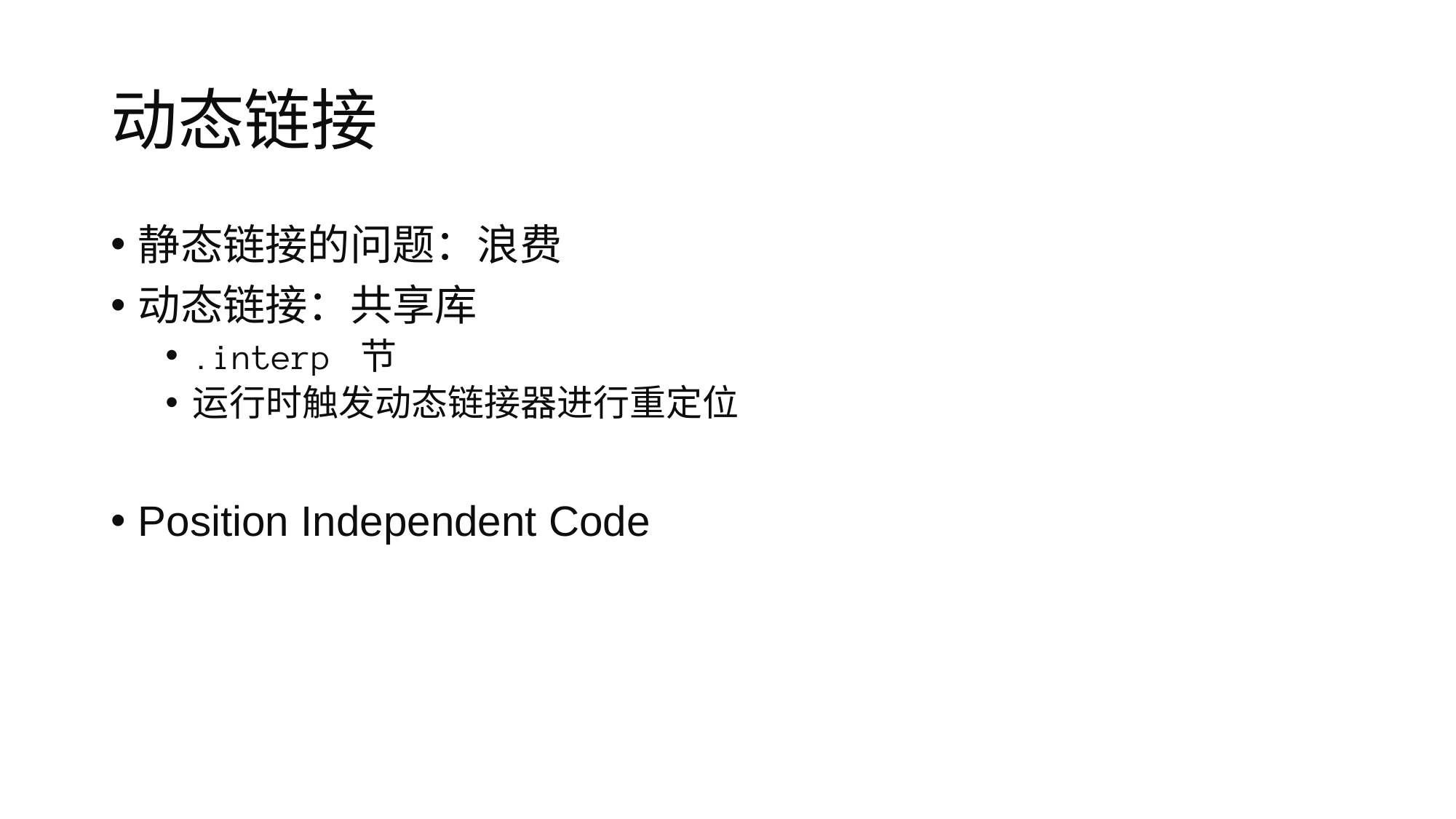

# 动态链接
静态链接的问题：浪费
动态链接：共享库
.interp 节
运行时触发动态链接器进行重定位

Position Independent Code
12